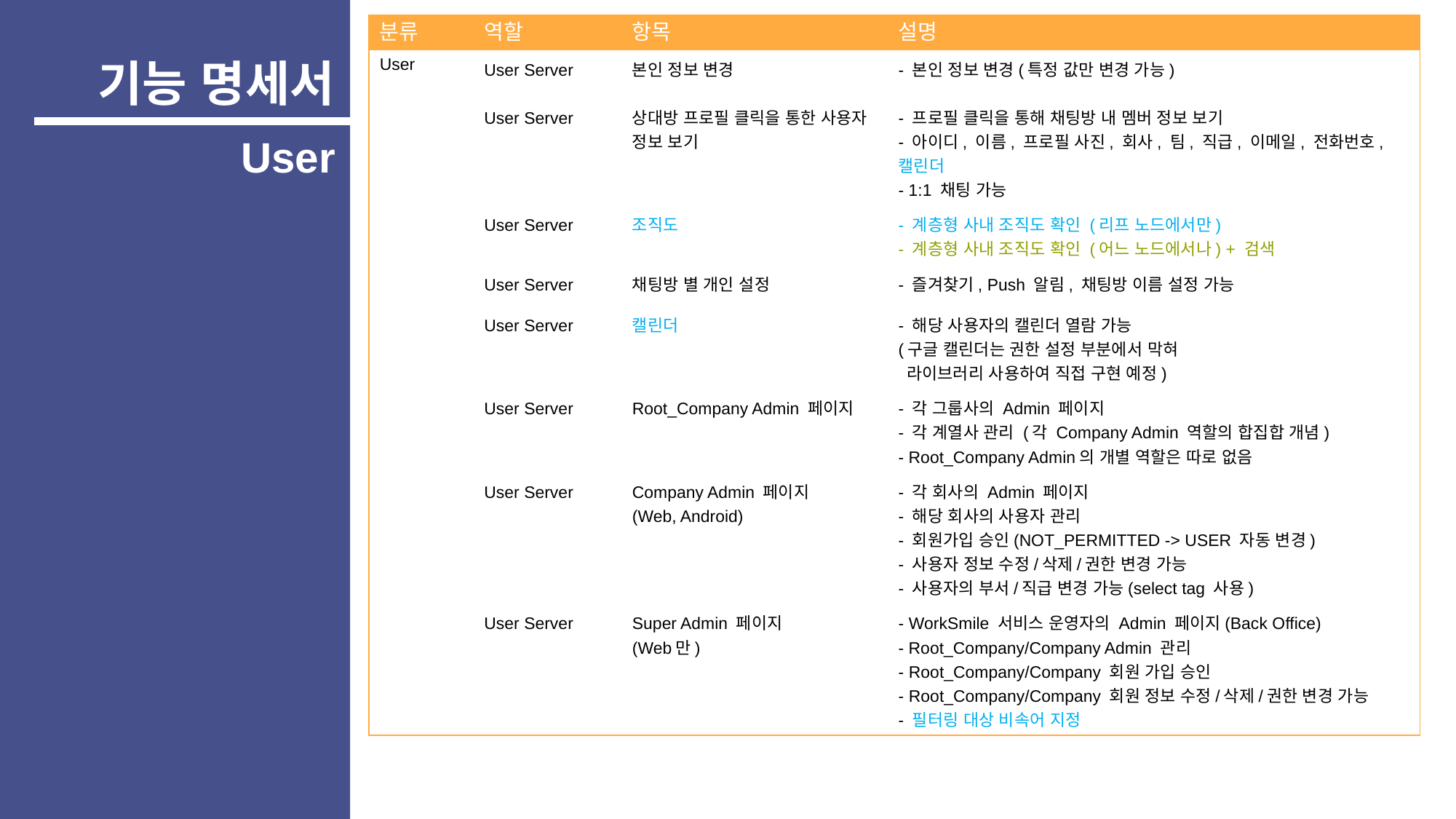

| 분류 | 역할 | 항목 | 설명 |
| --- | --- | --- | --- |
| User | User Server | 본인 정보 변경 | - 본인 정보 변경(특정 값만 변경 가능) |
|  | User Server | 상대방 프로필 클릭을 통한 사용자 정보 보기 | - 프로필 클릭을 통해 채팅방 내 멤버 정보 보기 - 아이디, 이름, 프로필 사진, 회사, 팀, 직급, 이메일, 전화번호, 캘린더 - 1:1 채팅 가능 |
|  | User Server | 조직도 | - 계층형 사내 조직도 확인 (리프 노드에서만) - 계층형 사내 조직도 확인 (어느 노드에서나) + 검색 |
|  | User Server | 채팅방 별 개인 설정 | - 즐겨찾기, Push 알림, 채팅방 이름 설정 가능 |
|  | User Server | 캘린더 | - 해당 사용자의 캘린더 열람 가능 (구글 캘린더는 권한 설정 부분에서 막혀   라이브러리 사용하여 직접 구현 예정) |
|  | User Server | Root\_Company Admin 페이지 | - 각 그룹사의 Admin 페이지 - 각 계열사 관리 (각 Company Admin 역할의 합집합 개념) - Root\_Company Admin의 개별 역할은 따로 없음 |
|  | User Server | Company Admin 페이지 (Web, Android) | - 각 회사의 Admin 페이지 - 해당 회사의 사용자 관리 - 회원가입 승인(NOT\_PERMITTED -> USER 자동 변경) - 사용자 정보 수정/삭제/권한 변경 가능 - 사용자의 부서/직급 변경 가능(select tag 사용) |
|  | User Server | Super Admin 페이지 (Web만) | - WorkSmile 서비스 운영자의 Admin 페이지(Back Office) - Root\_Company/Company Admin 관리 - Root\_Company/Company 회원 가입 승인 - Root\_Company/Company 회원 정보 수정/삭제/권한 변경 가능 - 필터링 대상 비속어 지정 |
기능 명세서

User